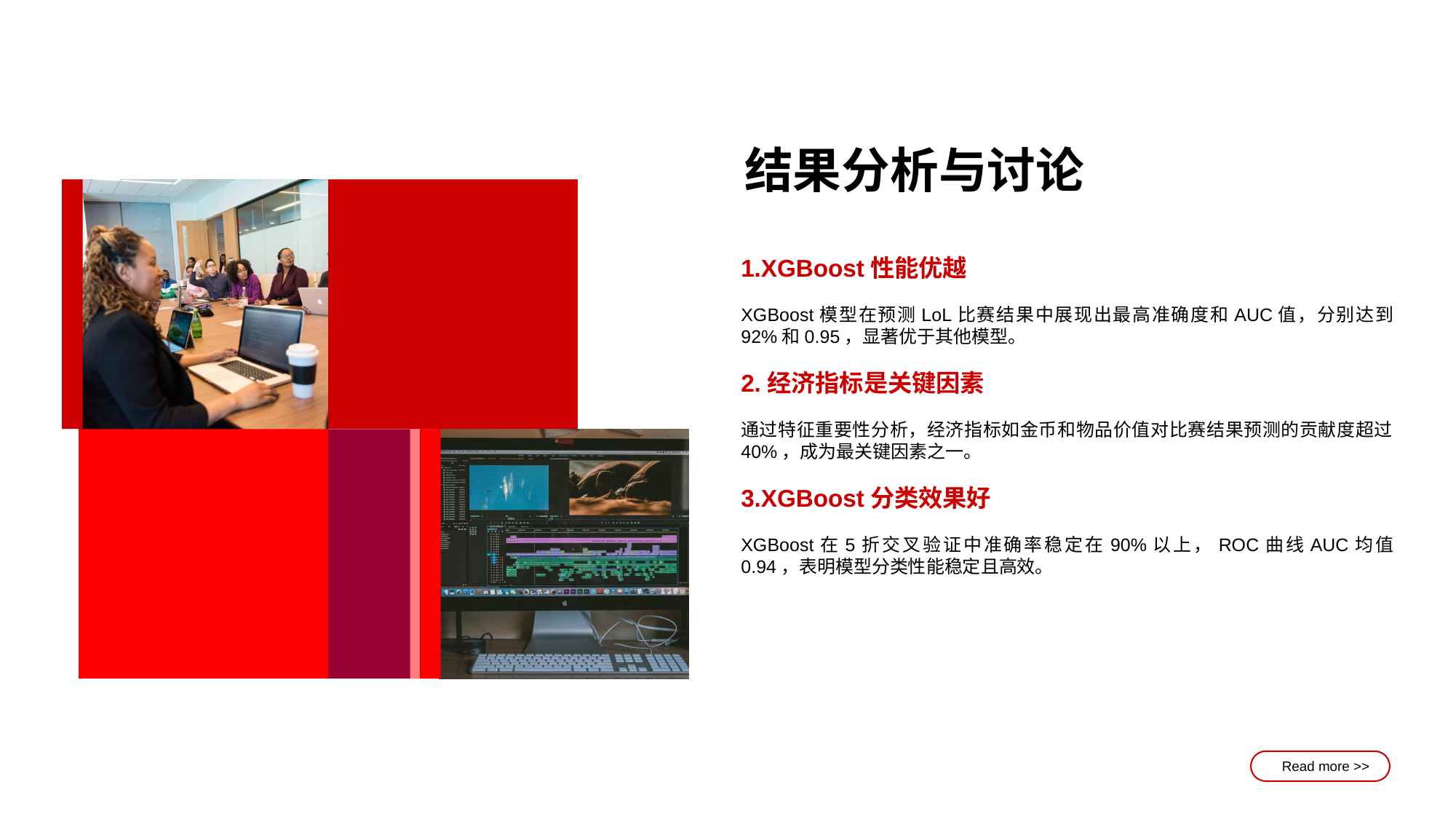

结果分析与讨论

1.XGBoost性能优越
XGBoost模型在预测LoL比赛结果中展现出最高准确度和AUC值，分别达到92%和0.95，显著优于其他模型。
2.经济指标是关键因素
通过特征重要性分析，经济指标如金币和物品价值对比赛结果预测的贡献度超过40%，成为最关键因素之一。
3.XGBoost分类效果好
XGBoost在5折交叉验证中准确率稳定在90%以上，ROC曲线AUC均值0.94，表明模型分类性能稳定且高效。

Read more >>